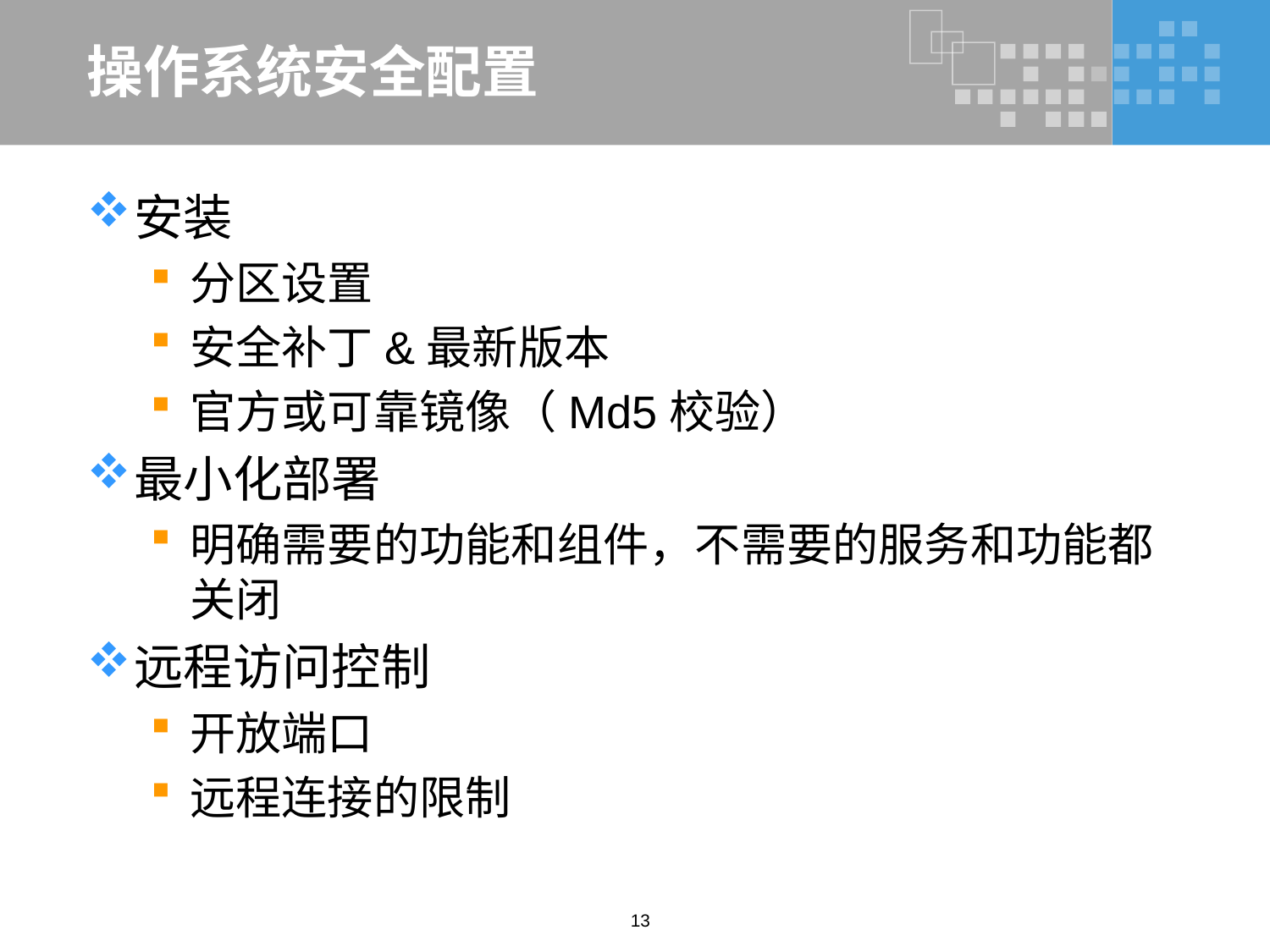

# 操作系统安全配置
安装
分区设置
安全补丁&最新版本
官方或可靠镜像（Md5校验）
最小化部署
明确需要的功能和组件，不需要的服务和功能都关闭
远程访问控制
开放端口
远程连接的限制
13